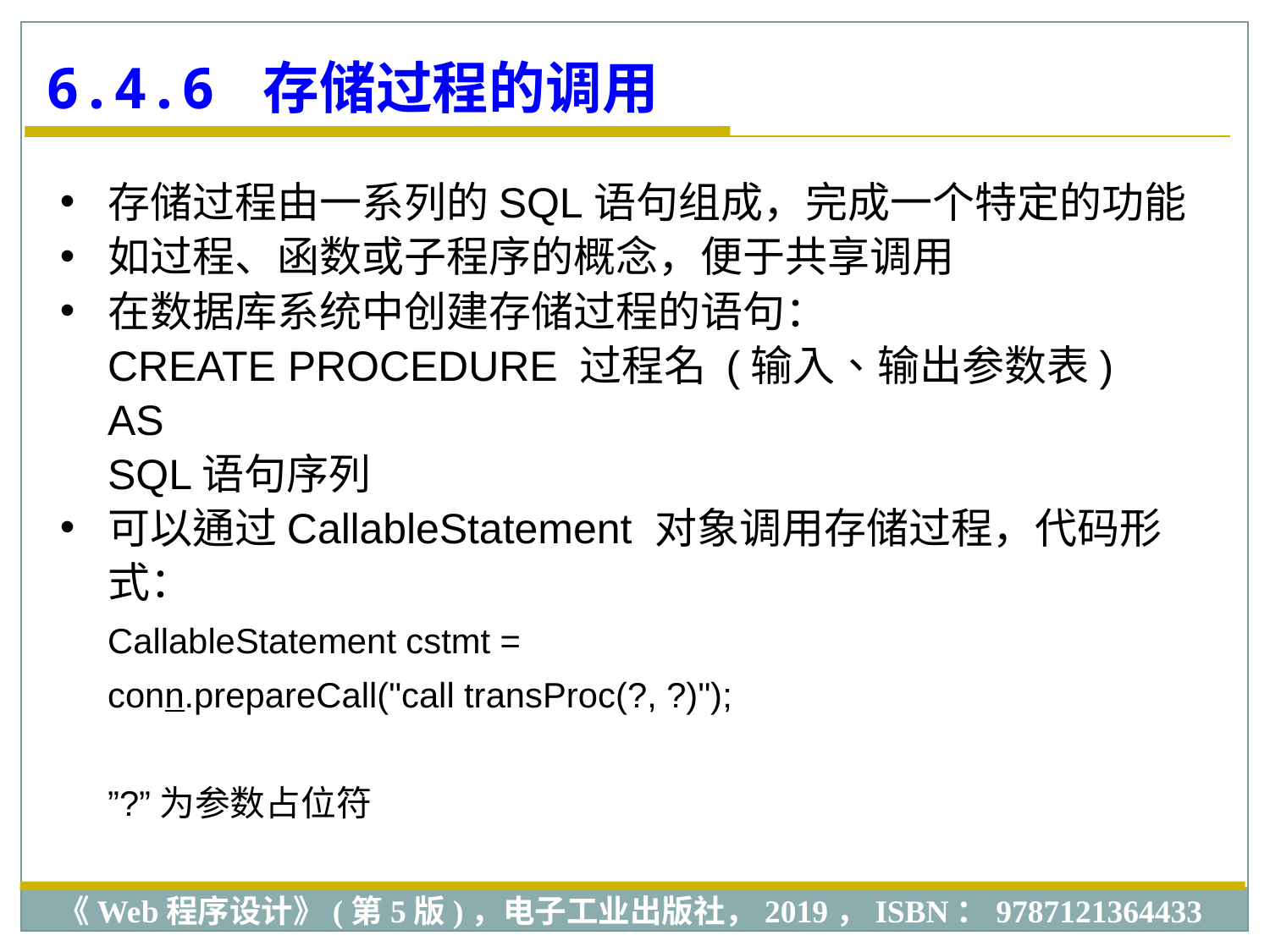

6.4.6 存储过程的调用
存储过程由一系列的SQL语句组成，完成一个特定的功能
如过程、函数或子程序的概念，便于共享调用
在数据库系统中创建存储过程的语句：
	CREATE PROCEDURE 过程名 (输入、输出参数表)
 	AS
	SQL语句序列
可以通过CallableStatement 对象调用存储过程，代码形式：
	CallableStatement cstmt =
	conn.prepareCall("call transProc(?, ?)");

	”?”为参数占位符